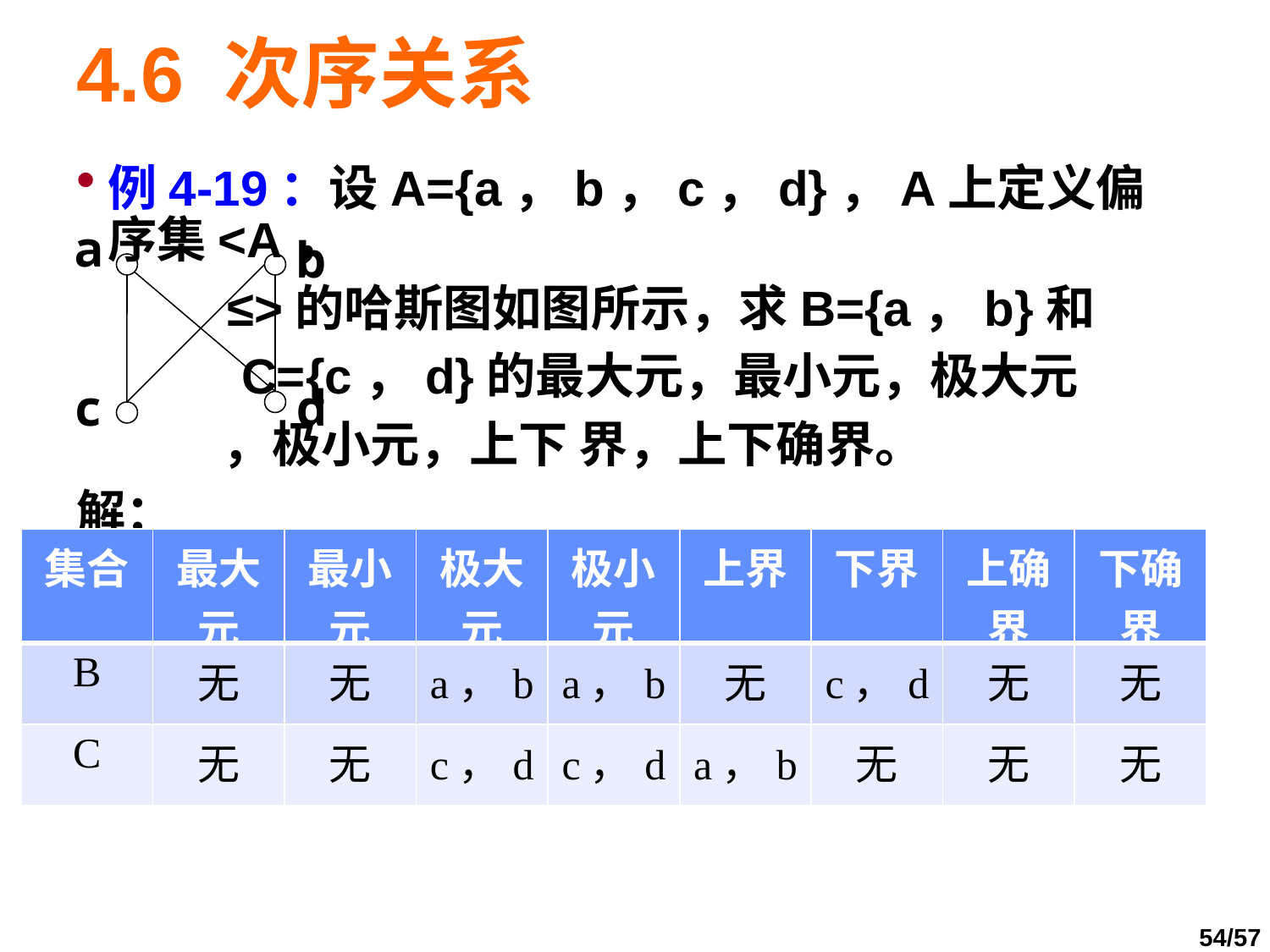

# 4.6 次序关系
例4-19：设A={a，b，c，d}，A上定义偏序集<A，
           ≤>的哈斯图如图所示，求B={a，b}和
            C={c，d}的最大元，最小元，极大元
            ，极小元，上下 界，上下确界。
解：
a
b

c
d

| 集合 | 最大元 | 最小元 | 极大元 | 极小元 | 上界 | 下界 | 上确界 | 下确界 |
| --- | --- | --- | --- | --- | --- | --- | --- | --- |
| B | 无 | 无 | a，b | a，b | 无 | c，d | 无 | 无 |
| C | 无 | 无 | c，d | c，d | a，b | 无 | 无 | 无 |